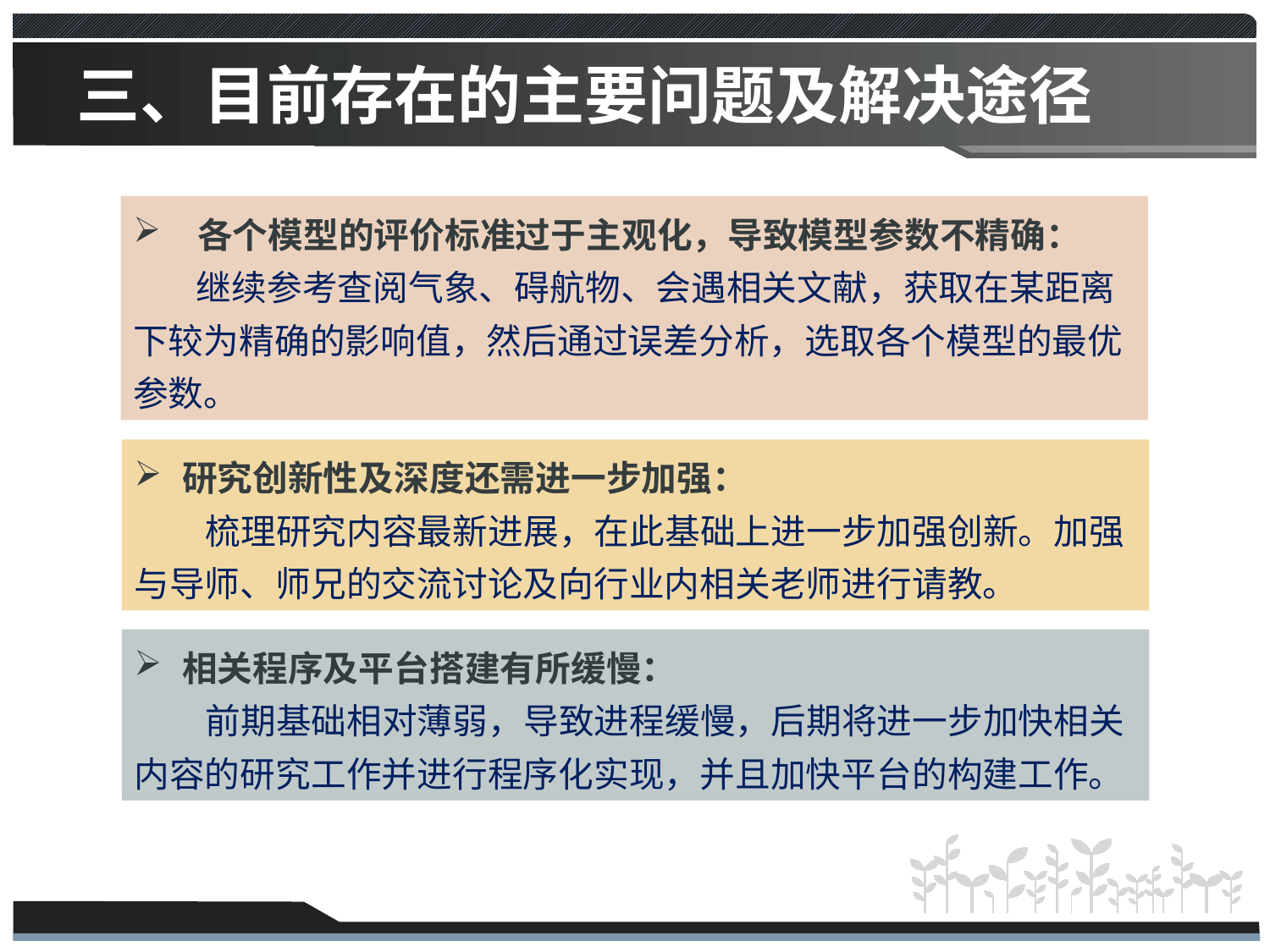

# 三、目前存在的主要问题及解决途径
 各个模型的评价标准过于主观化，导致模型参数不精确：
       继续参考查阅气象、碍航物、会遇相关文献，获取在某距离下较为精确的影响值，然后通过误差分析，选取各个模型的最优参数。
研究创新性及深度还需进一步加强：
        梳理研究内容最新进展，在此基础上进一步加强创新。加强与导师、师兄的交流讨论及向行业内相关老师进行请教。
相关程序及平台搭建有所缓慢：
        前期基础相对薄弱，导致进程缓慢，后期将进一步加快相关内容的研究工作并进行程序化实现，并且加快平台的构建工作。